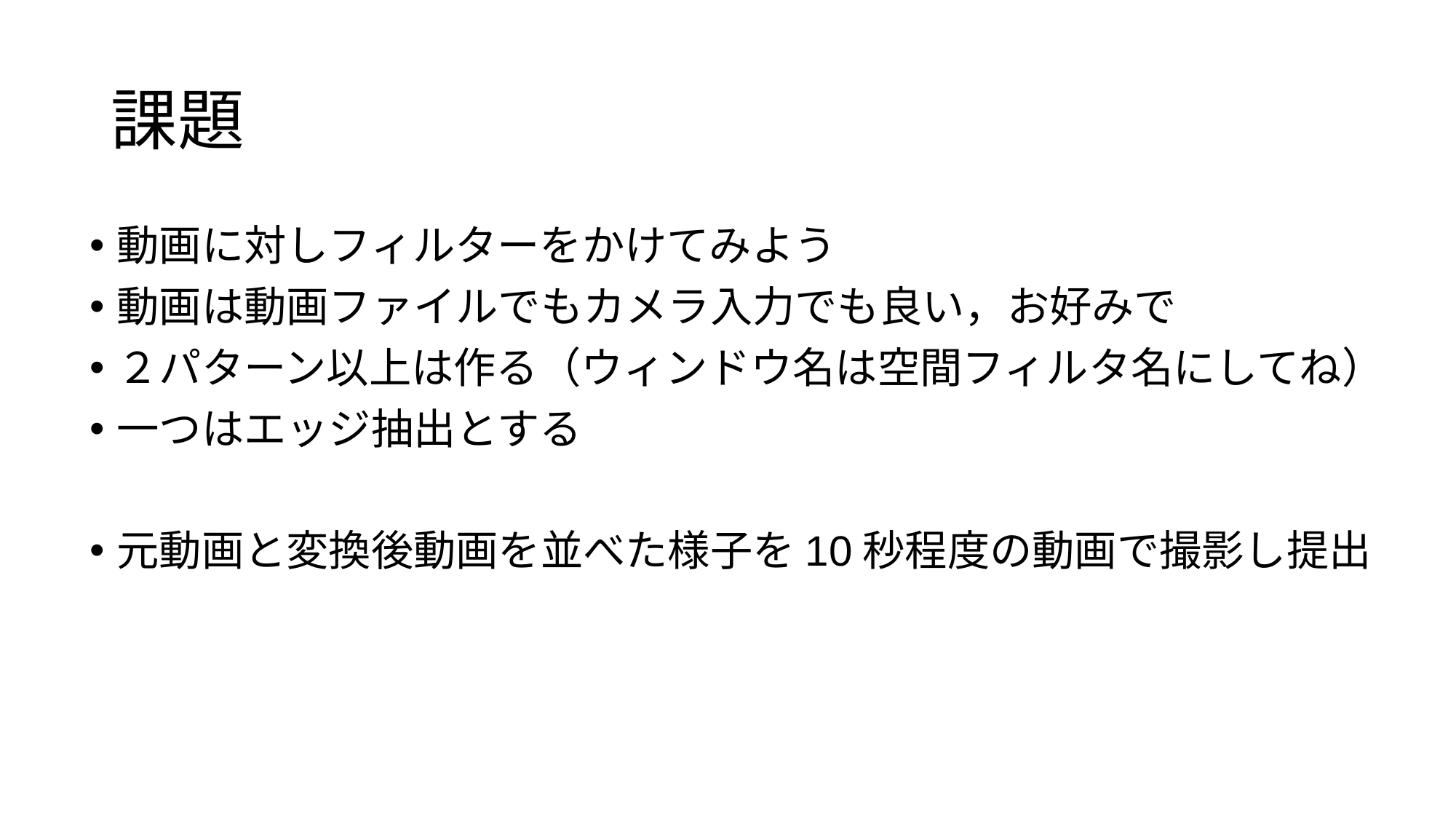

# 課題
動画に対しフィルターをかけてみよう
動画は動画ファイルでもカメラ入力でも良い，お好みで
２パターン以上は作る（ウィンドウ名は空間フィルタ名にしてね）
一つはエッジ抽出とする

元動画と変換後動画を並べた様子を10秒程度の動画で撮影し提出